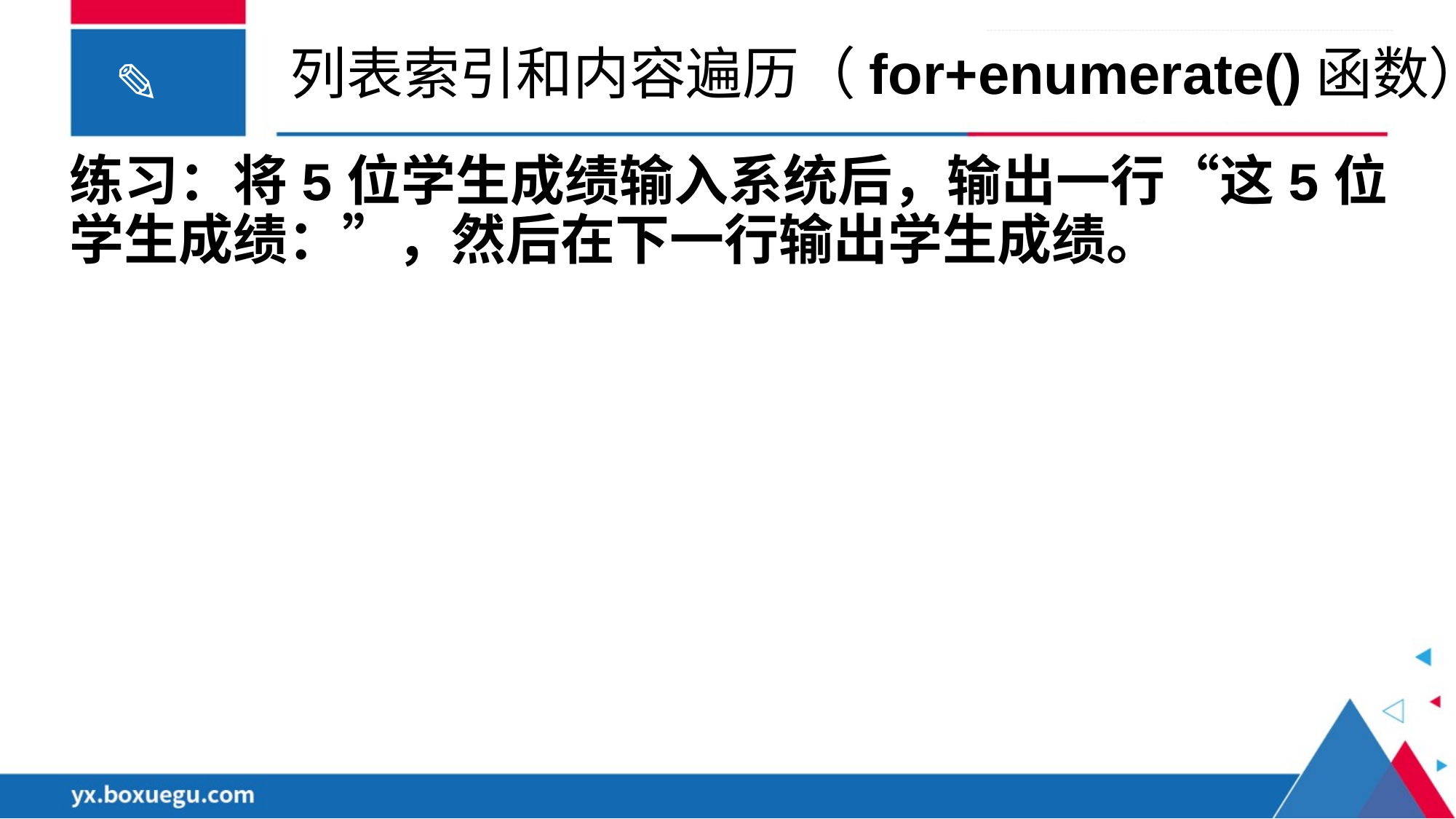

# 列表索引和内容遍历（for+enumerate()函数）
练习：将5位学生成绩输入系统后，输出一行“这5位学生成绩：”，然后在下一行输出学生成绩。

23